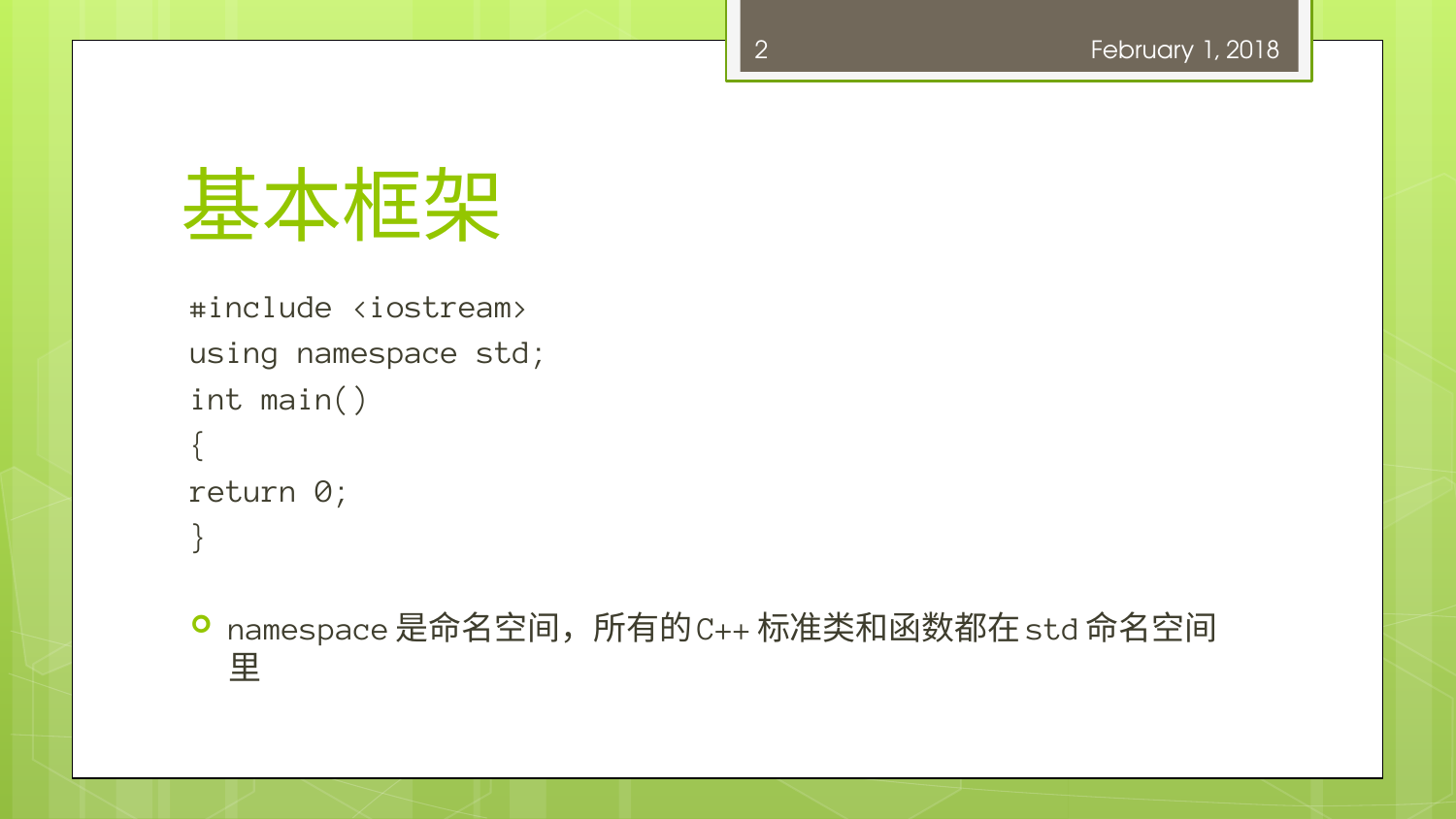

2
February 1, 2018
# 基本框架
#include <iostream>
using namespace std;
int main()
{
	return 0;
}

namespace是命名空间，所有的C++标准类和函数都在std命名空间里